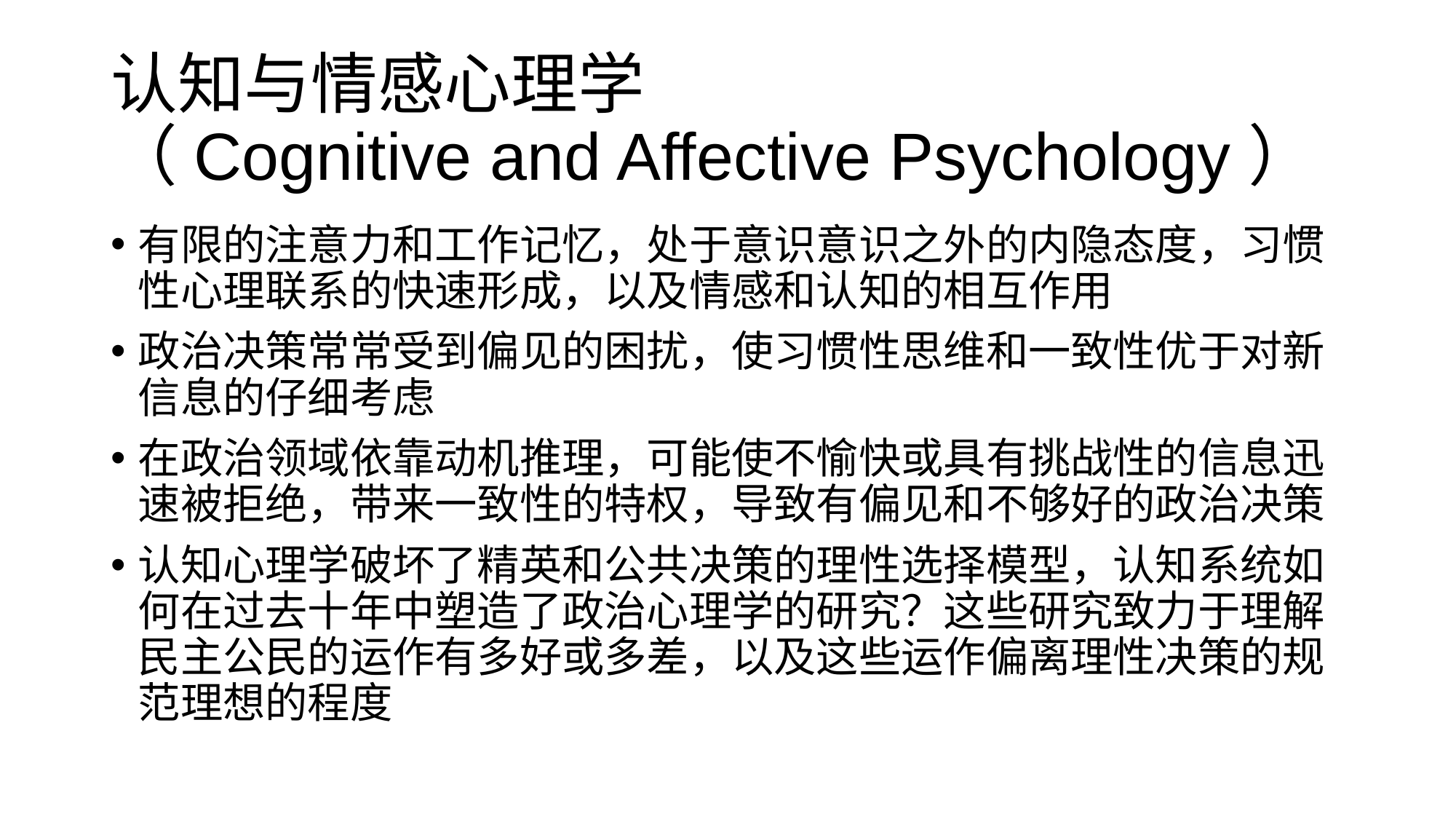

# 认知与情感心理学 （Cognitive and Affective Psychology）
有限的注意力和工作记忆，处于意识意识之外的内隐态度，习惯性心理联系的快速形成，以及情感和认知的相互作用
政治决策常常受到偏见的困扰，使习惯性思维和一致性优于对新信息的仔细考虑
在政治领域依靠动机推理，可能使不愉快或具有挑战性的信息迅速被拒绝，带来一致性的特权，导致有偏见和不够好的政治决策
认知心理学破坏了精英和公共决策的理性选择模型，认知系统如何在过去十年中塑造了政治心理学的研究？这些研究致力于理解民主公民的运作有多好或多差，以及这些运作偏离理性决策的规范理想的程度